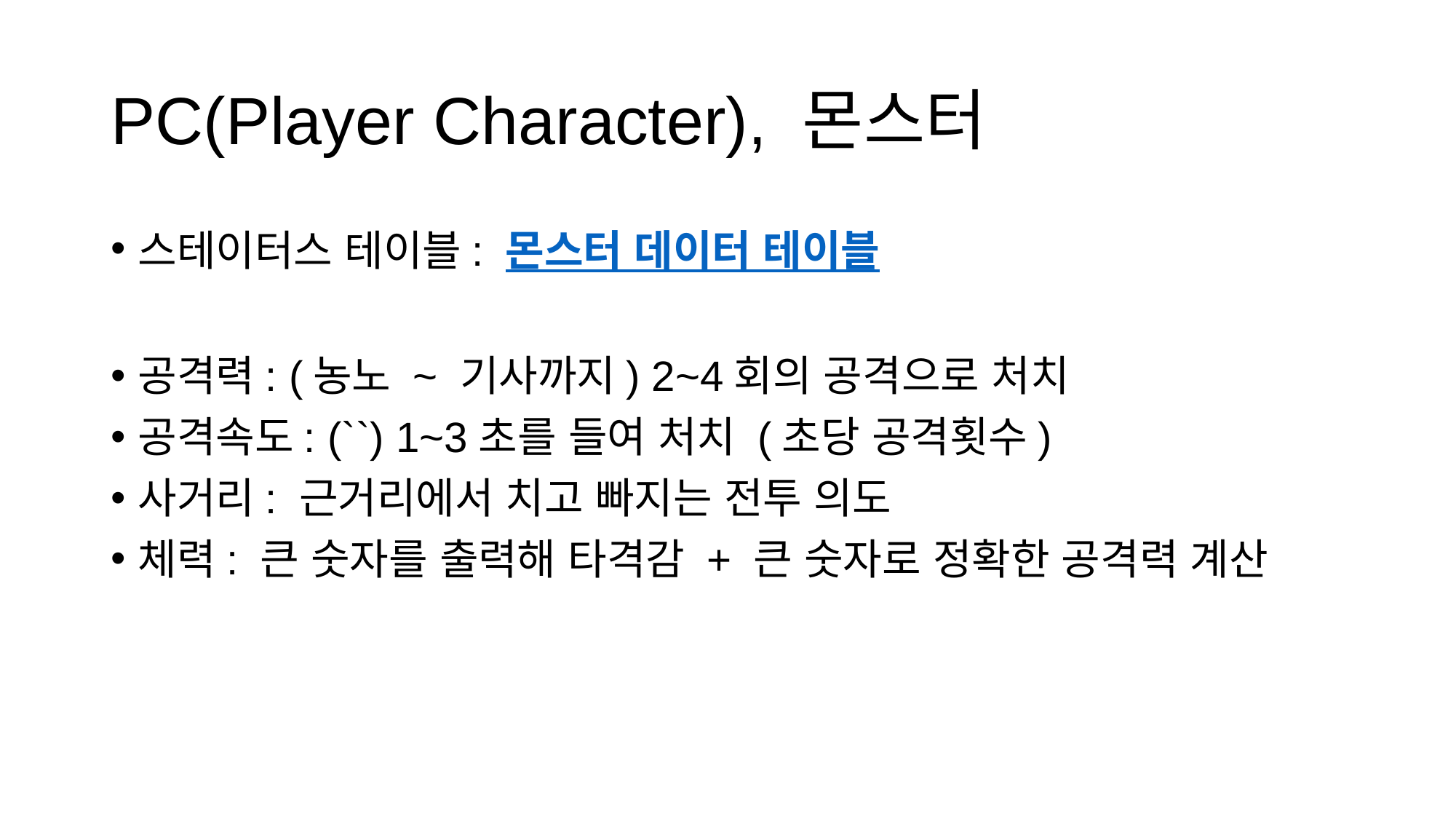

# PC(Player Character), 몬스터
스테이터스 테이블: 몬스터 데이터 테이블

공격력: (농노 ~ 기사까지) 2~4회의 공격으로 처치
공격속도: (``) 1~3초를 들여 처치 (초당 공격횟수)
사거리: 근거리에서 치고 빠지는 전투 의도
체력: 큰 숫자를 출력해 타격감 + 큰 숫자로 정확한 공격력 계산